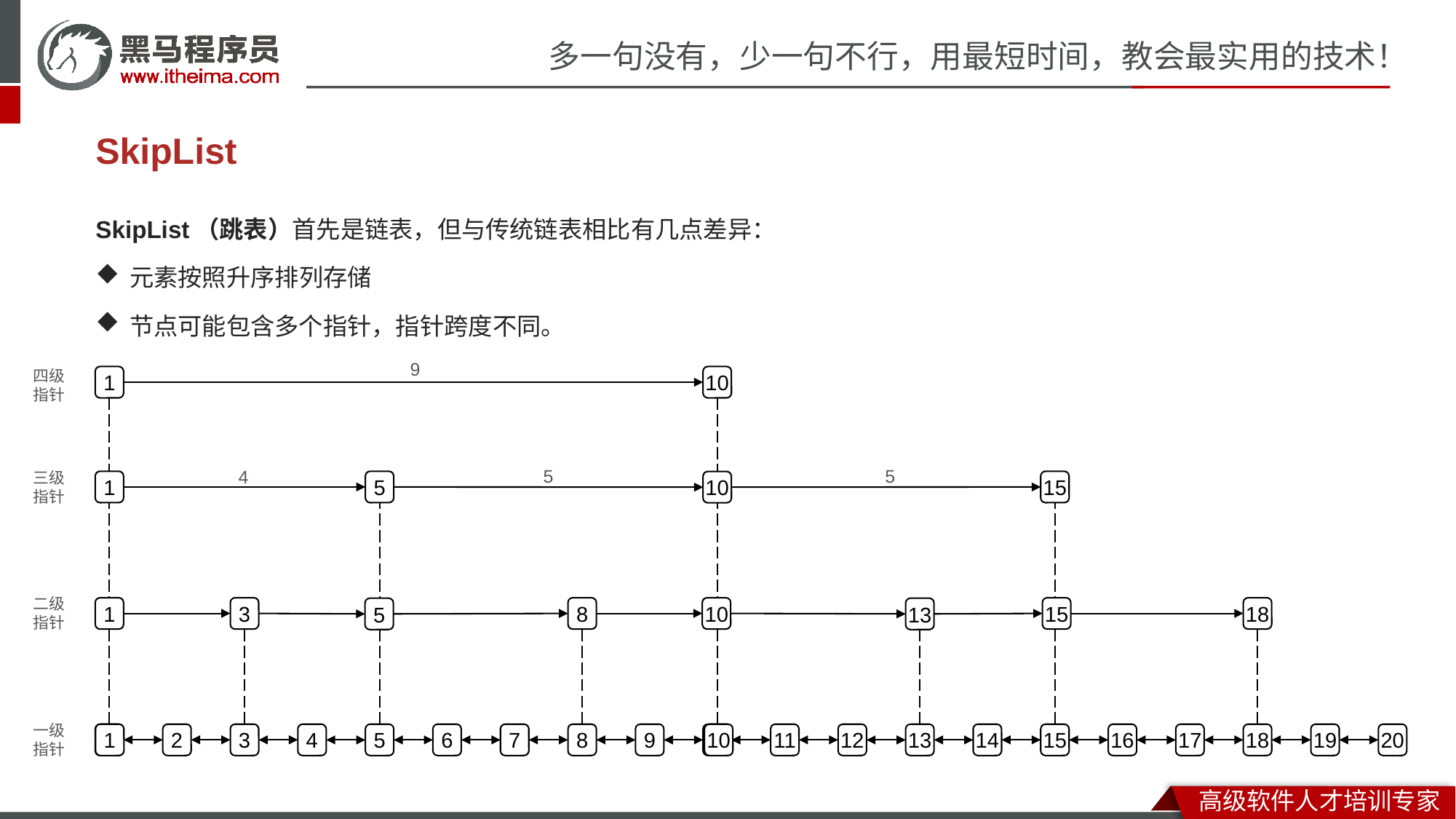

# SkipList
SkipList（跳表）首先是链表，但与传统链表相比有几点差异：
元素按照升序排列存储
节点可能包含多个指针，指针跨度不同。
9
四级指针
10
1
5
5
4
三级指针
15
5
1
10
二级指针
8
10
3
15
1
18
13
5
一级指针
1
1
2
3
4
5
6
7
8
9
10
10
11
12
13
14
15
16
17
18
19
20